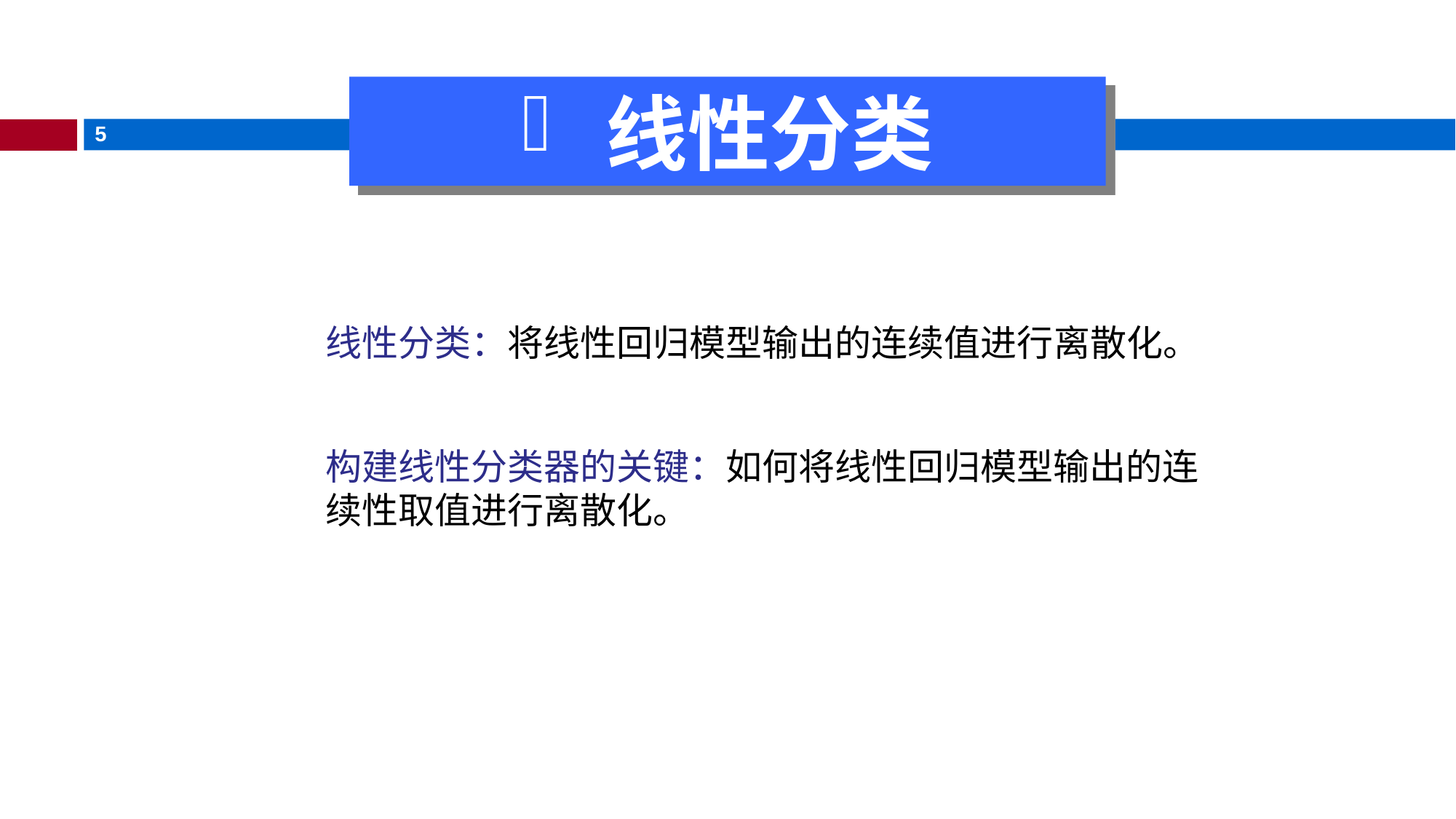

线性分类
线性分类：将线性回归模型输出的连续值进行离散化。

构建线性分类器的关键：如何将线性回归模型输出的连续性取值进行离散化。